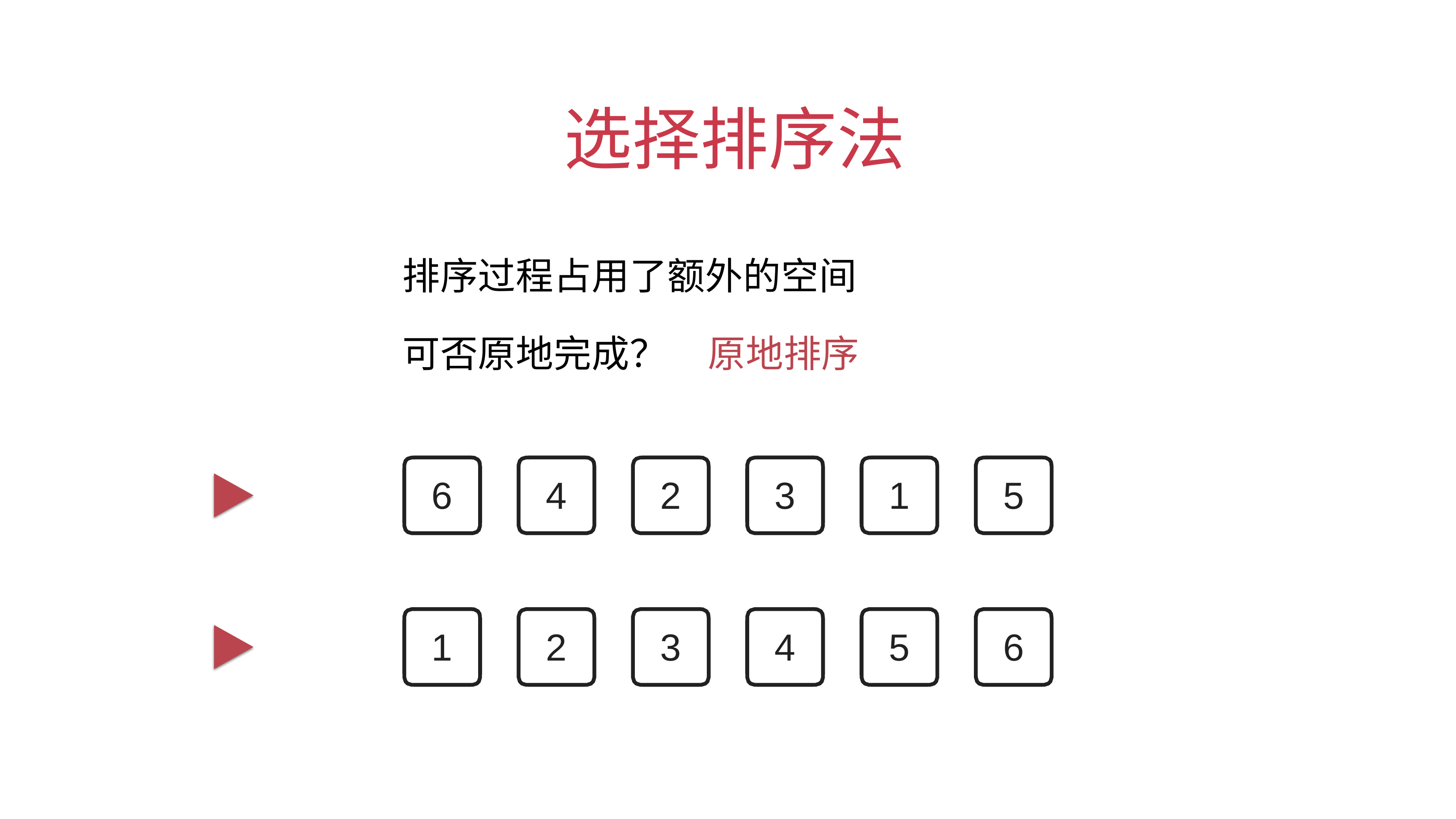

# 选择排序法
排序过程占⽤了额外的空间
可否原地完成？	原地排序

6
4
2
3
1
5

1
2
3
4
5
6